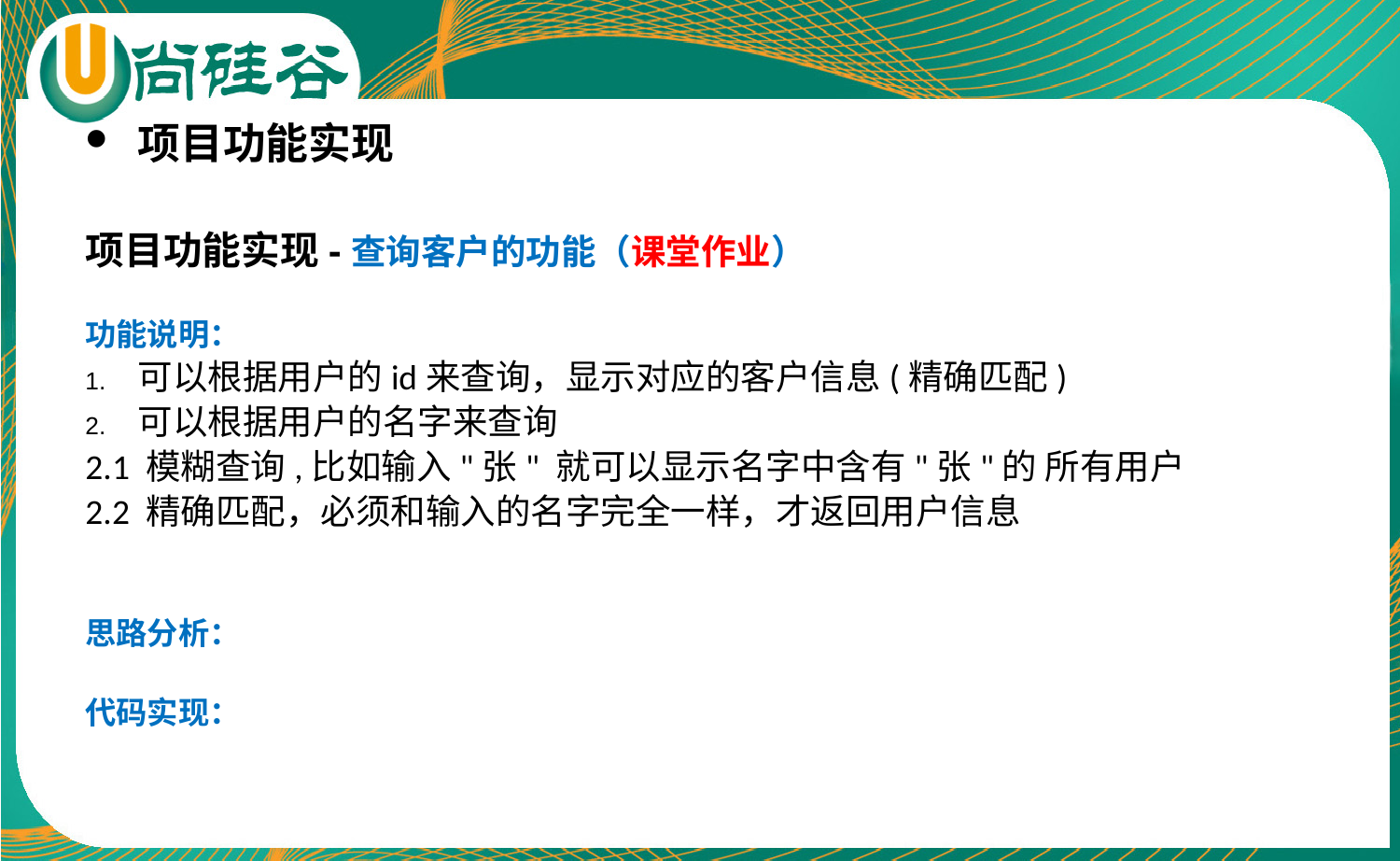

项目功能实现

项目功能实现-查询客户的功能（课堂作业）

功能说明：
可以根据用户的id来查询，显示对应的客户信息(精确匹配)
可以根据用户的名字来查询
2.1 模糊查询,比如输入"张" 就可以显示名字中含有"张"的 所有用户
2.2 精确匹配，必须和输入的名字完全一样，才返回用户信息

思路分析：

代码实现：